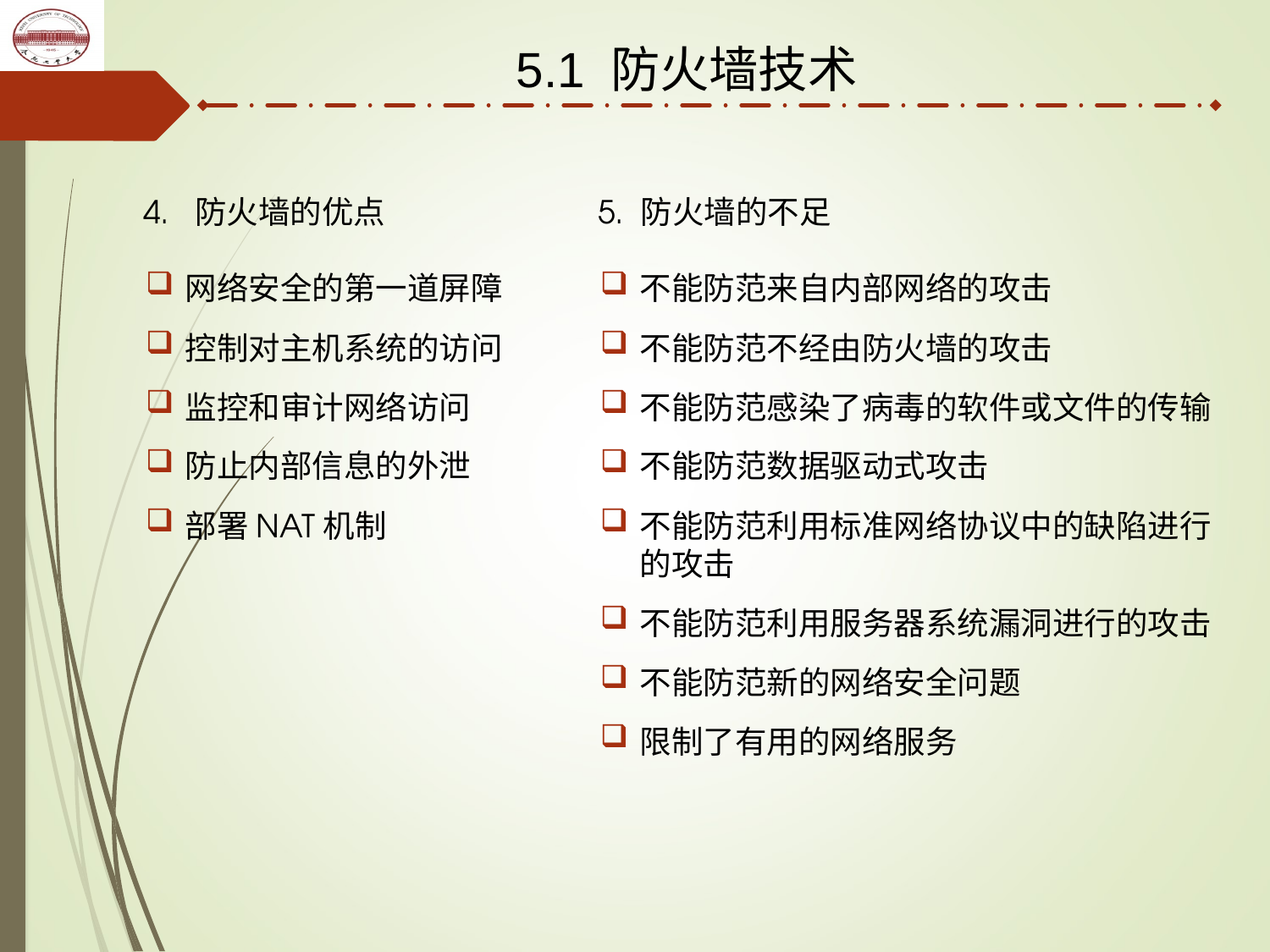

5.1 防火墙技术
4.  防火墙的优点
5. 防火墙的不足
网络安全的第一道屏障
控制对主机系统的访问
监控和审计网络访问
防止内部信息的外泄
部署NAT机制
不能防范来自内部网络的攻击
不能防范不经由防火墙的攻击
不能防范感染了病毒的软件或文件的传输
不能防范数据驱动式攻击
不能防范利用标准网络协议中的缺陷进行的攻击
不能防范利用服务器系统漏洞进行的攻击
不能防范新的网络安全问题
限制了有用的网络服务